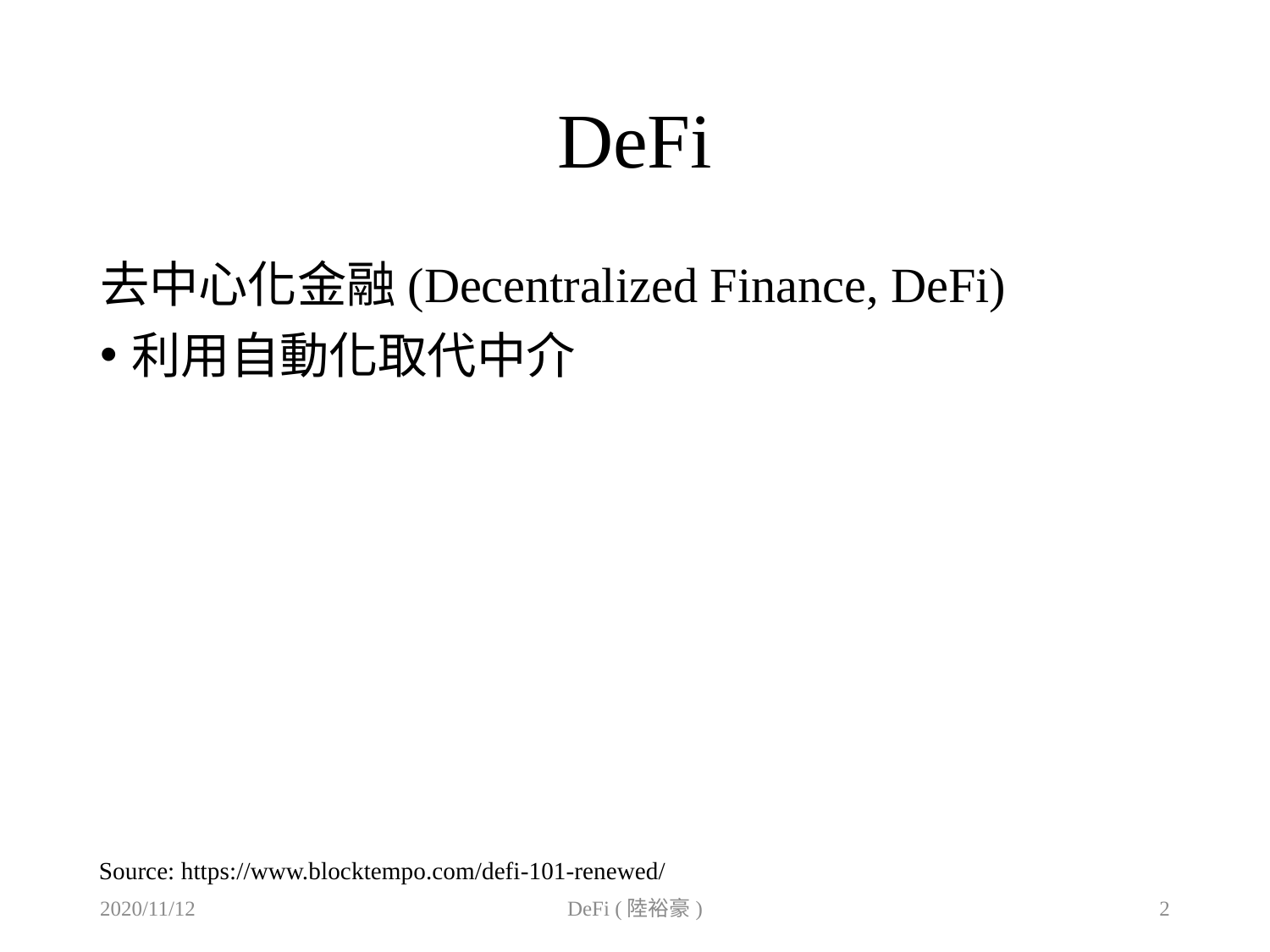

# DeFi
去中心化金融(Decentralized Finance, DeFi)
利用自動化取代中介

Source: https://www.blocktempo.com/defi-101-renewed/
2020/11/12
DeFi (陸裕豪)
2